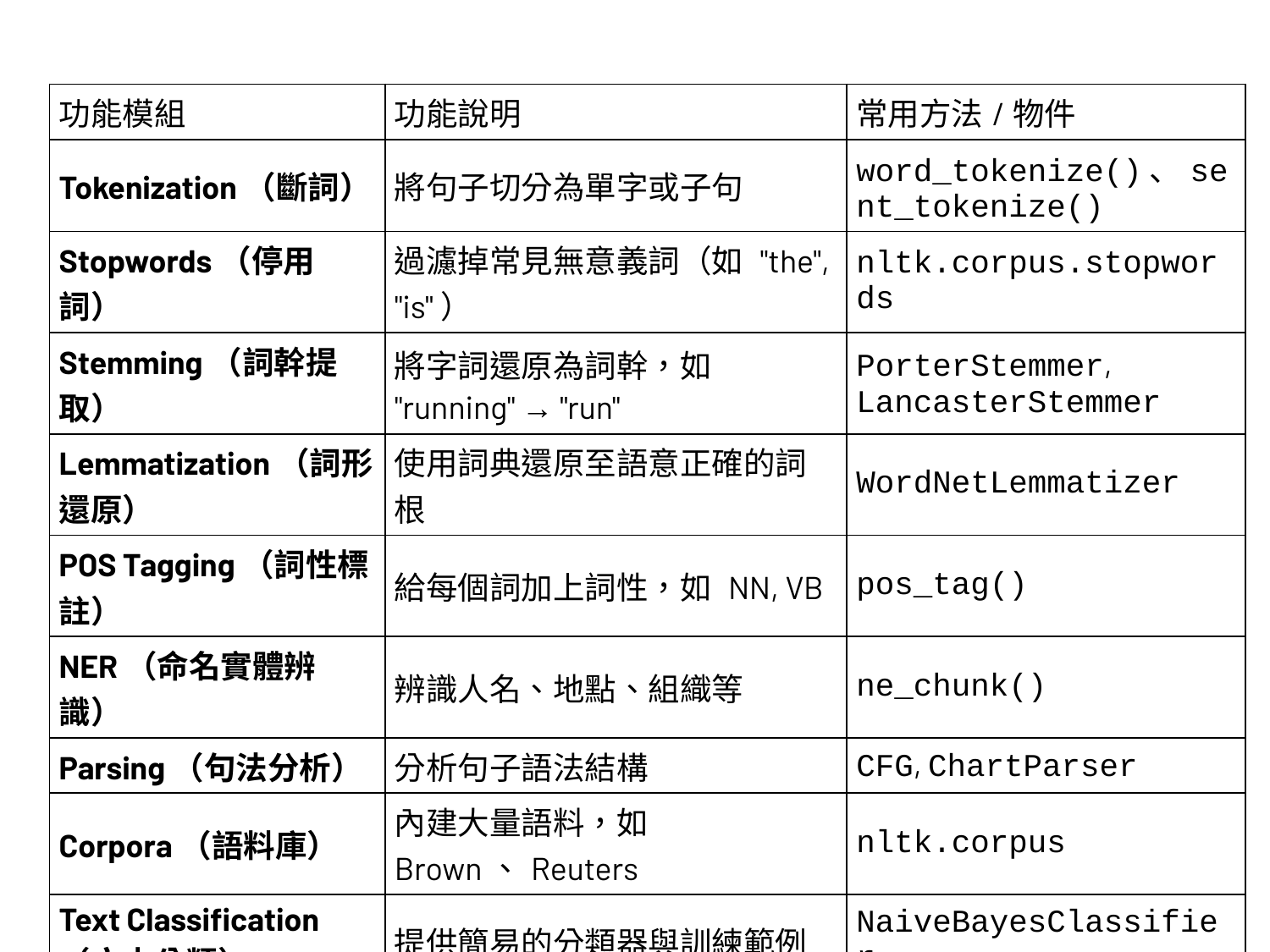

| 功能模組 | 功能說明 | 常用方法/物件 |
| --- | --- | --- |
| Tokenization（斷詞） | 將句子切分為單字或子句 | word\_tokenize()、sent\_tokenize() |
| Stopwords（停用詞） | 過濾掉常見無意義詞（如 "the", "is"） | nltk.corpus.stopwords |
| Stemming（詞幹提取） | 將字詞還原為詞幹，如 "running" → "run" | PorterStemmer, LancasterStemmer |
| Lemmatization（詞形還原） | 使用詞典還原至語意正確的詞根 | WordNetLemmatizer |
| POS Tagging（詞性標註） | 給每個詞加上詞性，如 NN, VB | pos\_tag() |
| NER（命名實體辨識） | 辨識人名、地點、組織等 | ne\_chunk() |
| Parsing（句法分析） | 分析句子語法結構 | CFG, ChartParser |
| Corpora（語料庫） | 內建大量語料，如 Brown、Reuters | nltk.corpus |
| Text Classification（文本分類） | 提供簡易的分類器與訓練範例 | NaiveBayesClassifier |